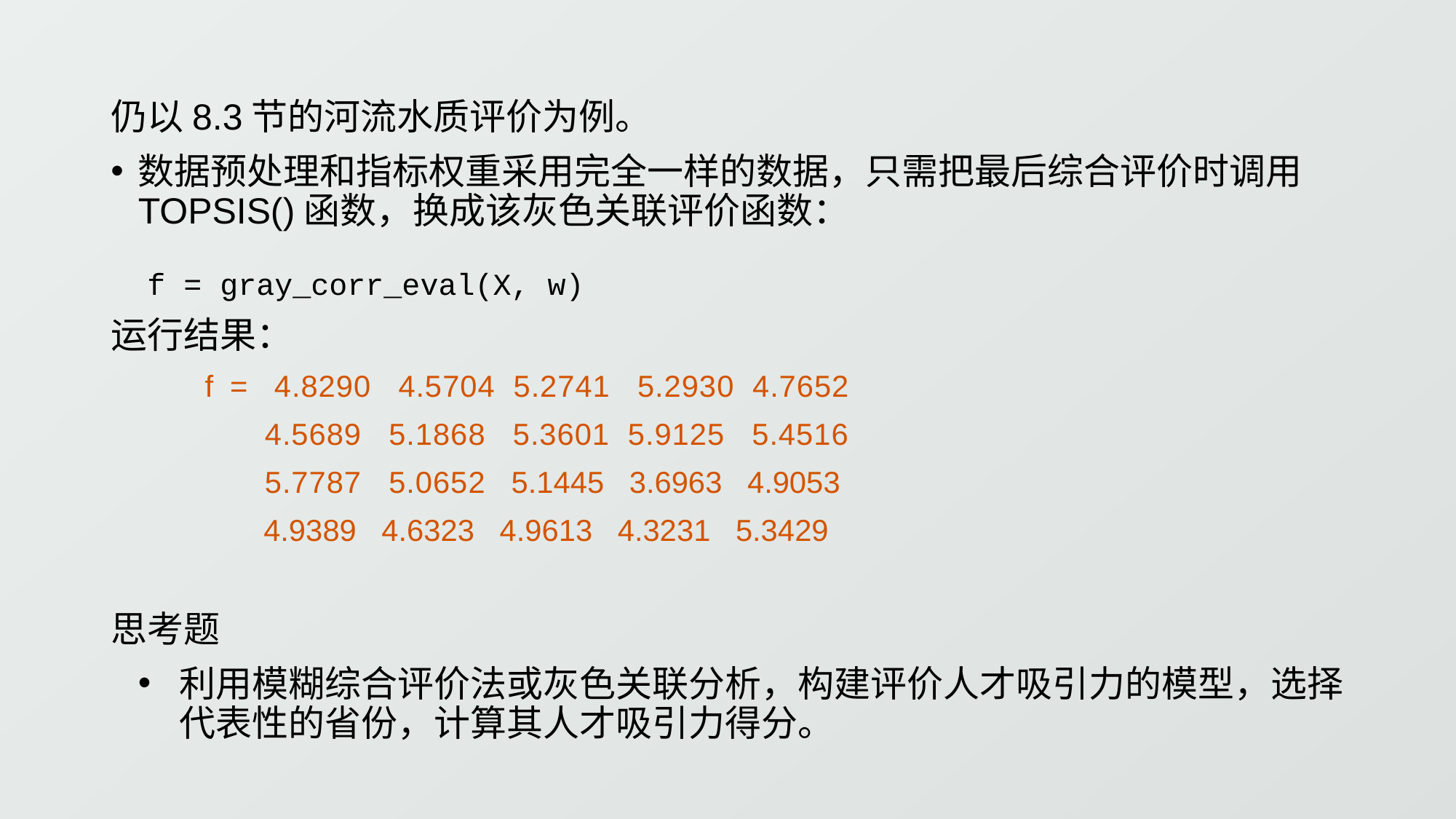

仍以8.3节的河流水质评价为例。
数据预处理和指标权重采用完全一样的数据，只需把最后综合评价时调用 TOPSIS()函数，换成该灰色关联评价函数：
  f = gray_corr_eval(X, w)
运行结果：
        f  =   4.8290   4.5704  5.2741   5.2930  4.7652
              4.5689   5.1868   5.3601  5.9125   5.4516
              5.7787   5.0652   5.1445   3.6963   4.9053
               4.9389   4.6323   4.9613   4.3231   5.3429

思考题
利用模糊综合评价法或灰色关联分析，构建评价人才吸引力的模型，选择代表性的省份，计算其人才吸引力得分。